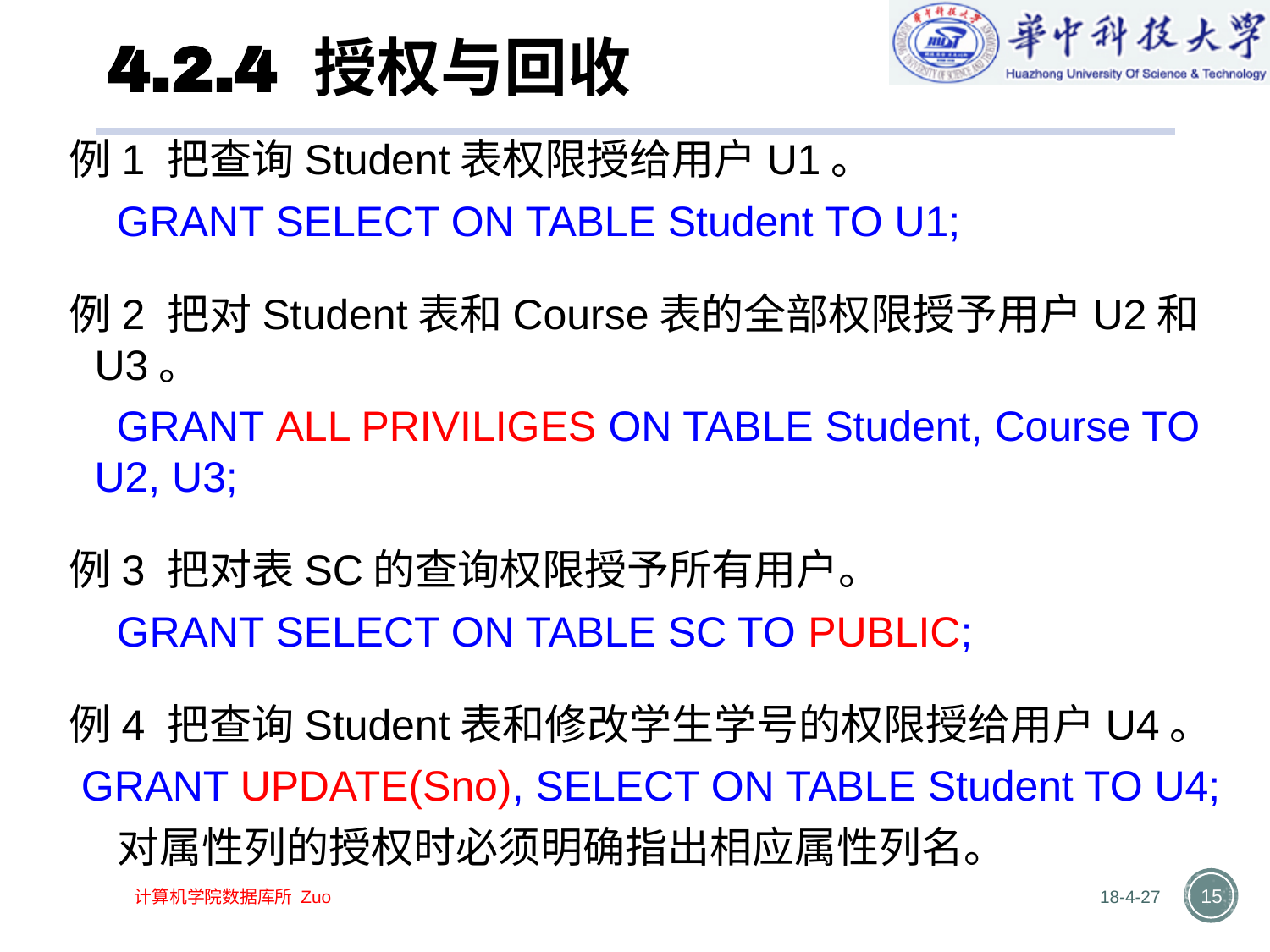

# 4.2.4 授权与回收
例1 把查询Student表权限授给用户U1。
    GRANT SELECT ON TABLE Student TO U1;

例2 把对Student表和Course表的全部权限授予用户U2和U3。
    GRANT ALL PRIVILIGES ON TABLE Student, Course TO U2, U3;

例3 把对表SC的查询权限授予所有用户。
    GRANT SELECT ON TABLE SC TO PUBLIC;

例4 把查询Student表和修改学生学号的权限授给用户U4。
 GRANT UPDATE(Sno), SELECT ON TABLE Student TO U4;
    对属性列的授权时必须明确指出相应属性列名。

18-4-27
15